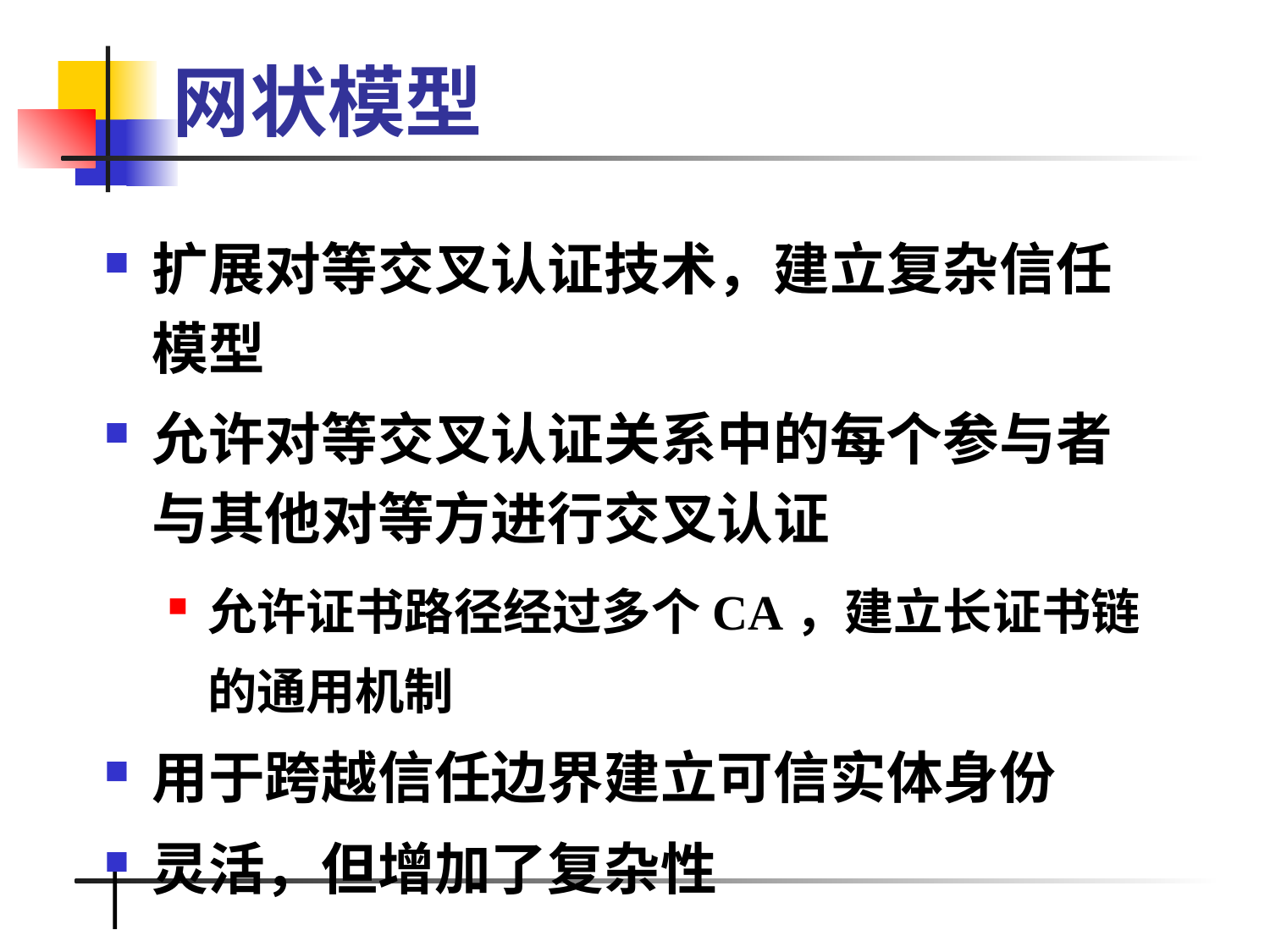

# 网状模型
扩展对等交叉认证技术，建立复杂信任模型
允许对等交叉认证关系中的每个参与者与其他对等方进行交叉认证
允许证书路径经过多个CA，建立长证书链的通用机制
用于跨越信任边界建立可信实体身份
灵活，但增加了复杂性